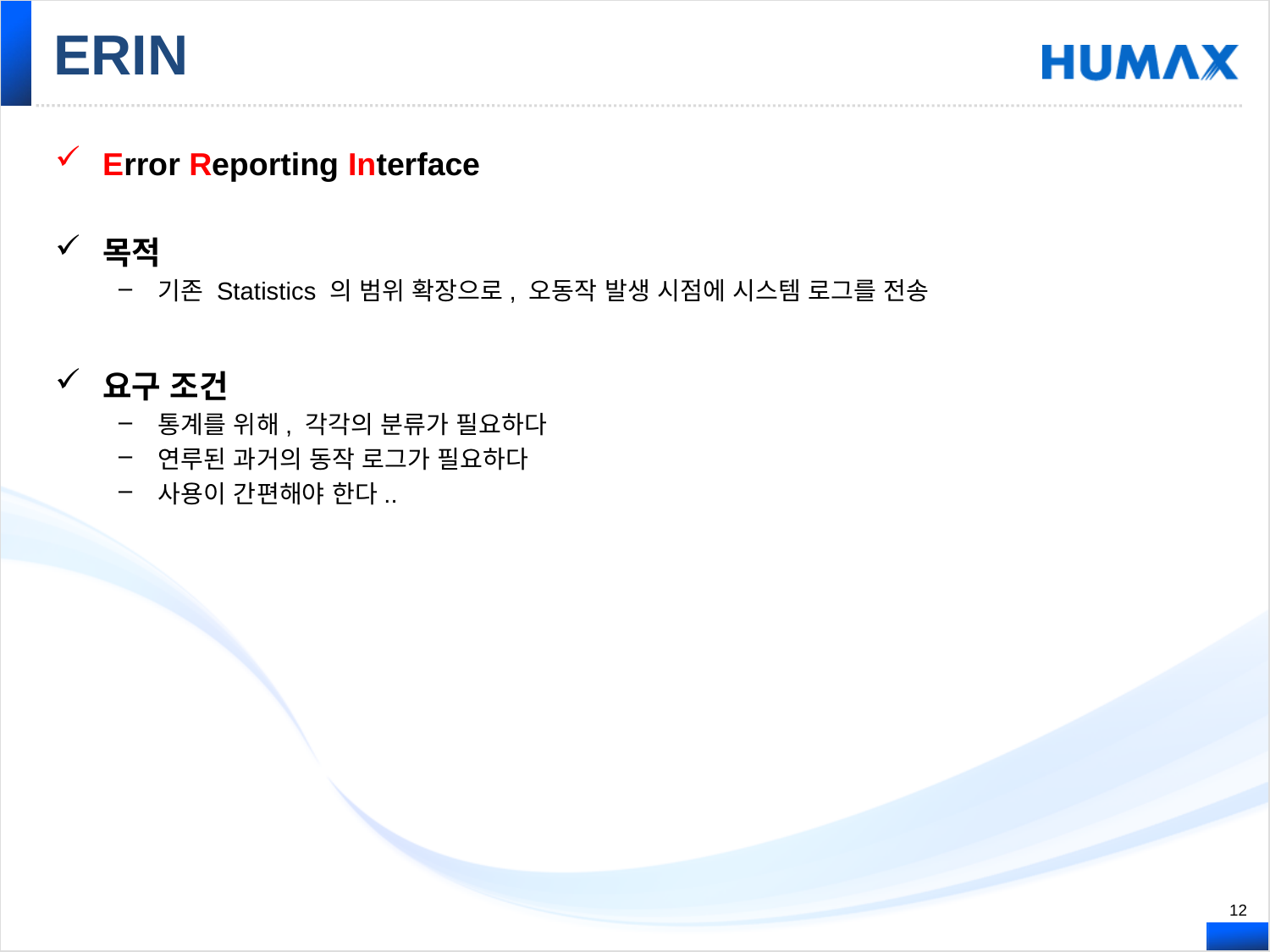

# ERIN
Error Reporting Interface

목적
기존 Statistics 의 범위 확장으로, 오동작 발생 시점에 시스템 로그를 전송

요구 조건
통계를 위해, 각각의 분류가 필요하다
연루된 과거의 동작 로그가 필요하다
사용이 간편해야 한다..
12